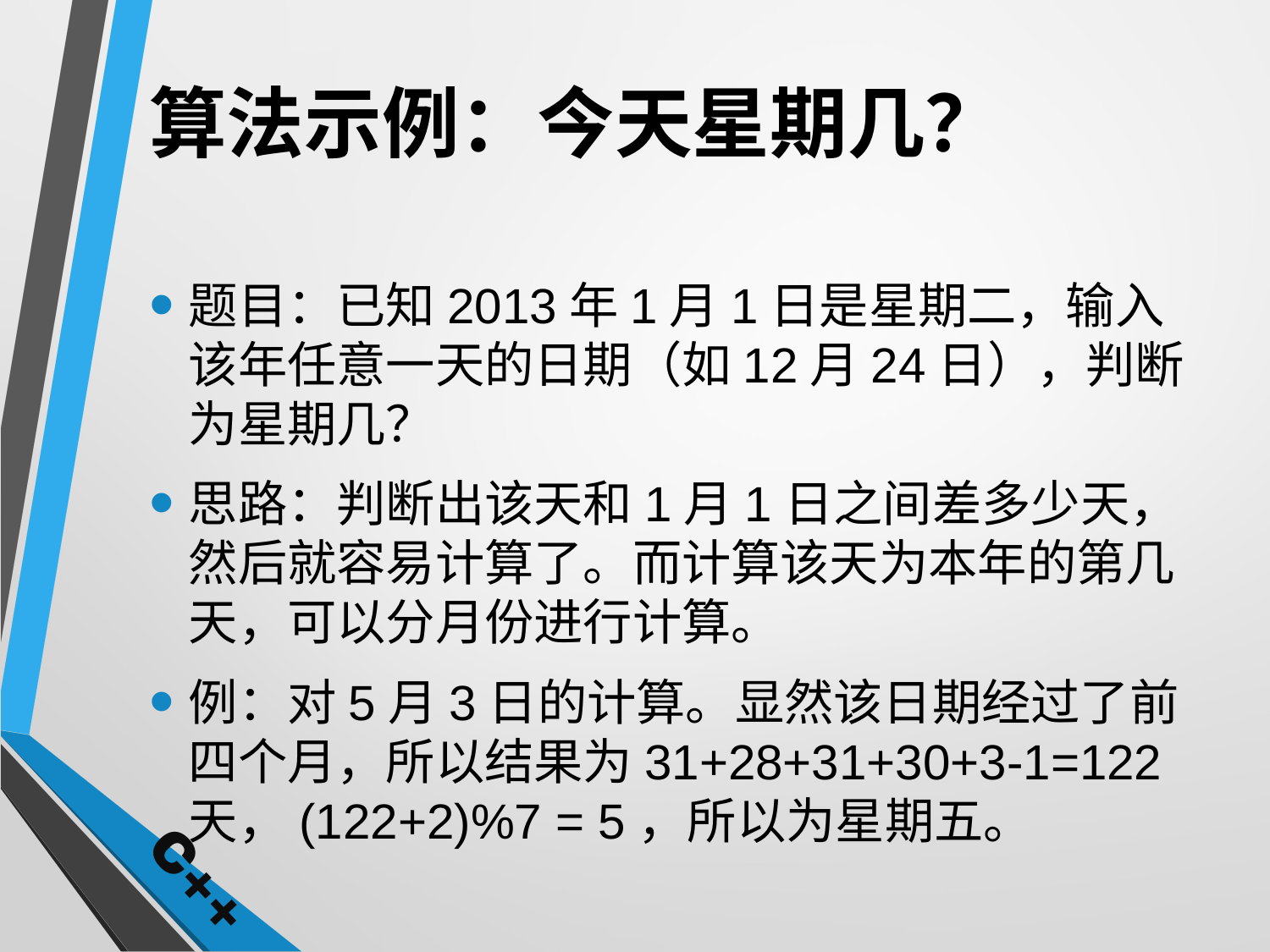

# 算法示例：今天星期几？
题目：已知2013年1月1日是星期二，输入该年任意一天的日期（如12月24日），判断为星期几？
思路：判断出该天和1月1日之间差多少天，然后就容易计算了。而计算该天为本年的第几天，可以分月份进行计算。
例：对5月3日的计算。显然该日期经过了前四个月，所以结果为31+28+31+30+3-1=122天，(122+2)%7 = 5，所以为星期五。